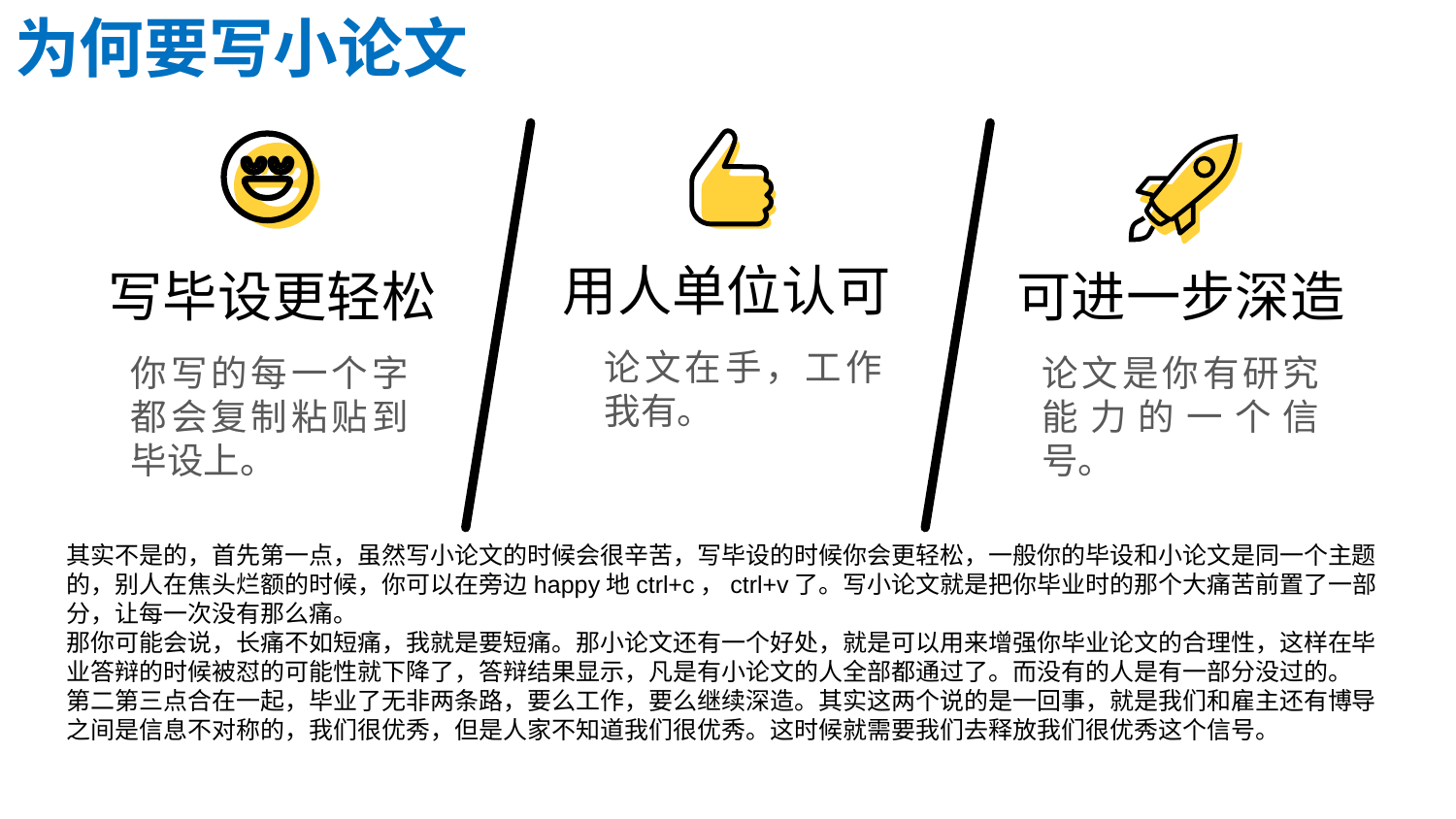

为何要写小论文

用人单位认可
写毕设更轻松
可进一步深造
论文在手，工作我有。
你写的每一个字都会复制粘贴到毕设上。
论文是你有研究能力的一个信号。
其实不是的，首先第一点，虽然写小论文的时候会很辛苦，写毕设的时候你会更轻松，一般你的毕设和小论文是同一个主题的，别人在焦头烂额的时候，你可以在旁边happy地ctrl+c，ctrl+v了。写小论文就是把你毕业时的那个大痛苦前置了一部分，让每一次没有那么痛。
那你可能会说，长痛不如短痛，我就是要短痛。那小论文还有一个好处，就是可以用来增强你毕业论文的合理性，这样在毕业答辩的时候被怼的可能性就下降了，答辩结果显示，凡是有小论文的人全部都通过了。而没有的人是有一部分没过的。
第二第三点合在一起，毕业了无非两条路，要么工作，要么继续深造。其实这两个说的是一回事，就是我们和雇主还有博导之间是信息不对称的，我们很优秀，但是人家不知道我们很优秀。这时候就需要我们去释放我们很优秀这个信号。